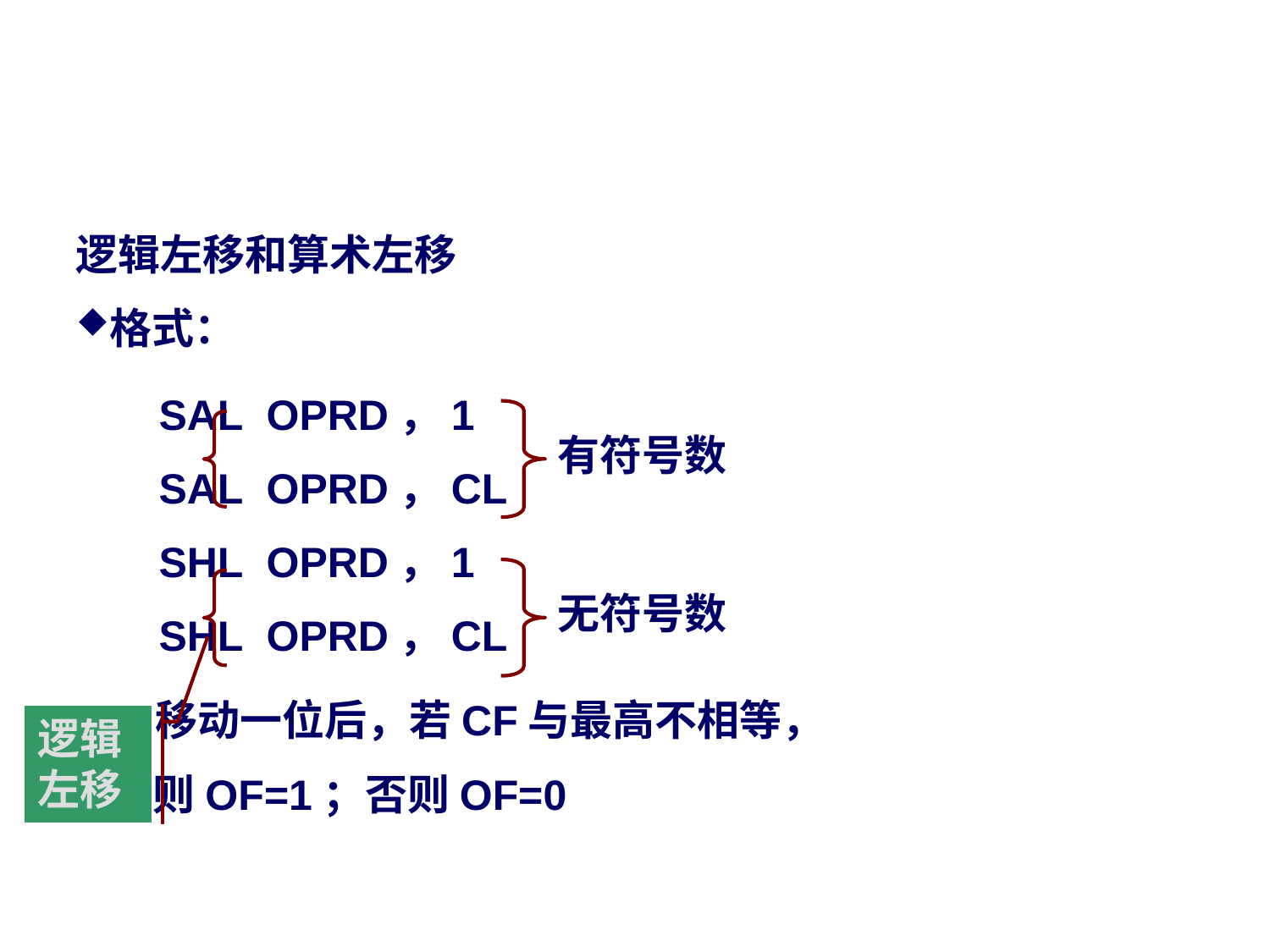

#
逻辑左移和算术左移
格式：
       SAL  OPRD，1
       SAL  OPRD，CL
       SHL  OPRD，1
       SHL  OPRD，CL
      移动一位后，若CF与最高不相等，
       则OF=1；否则OF=0

有符号数

无符号数
逻辑左移